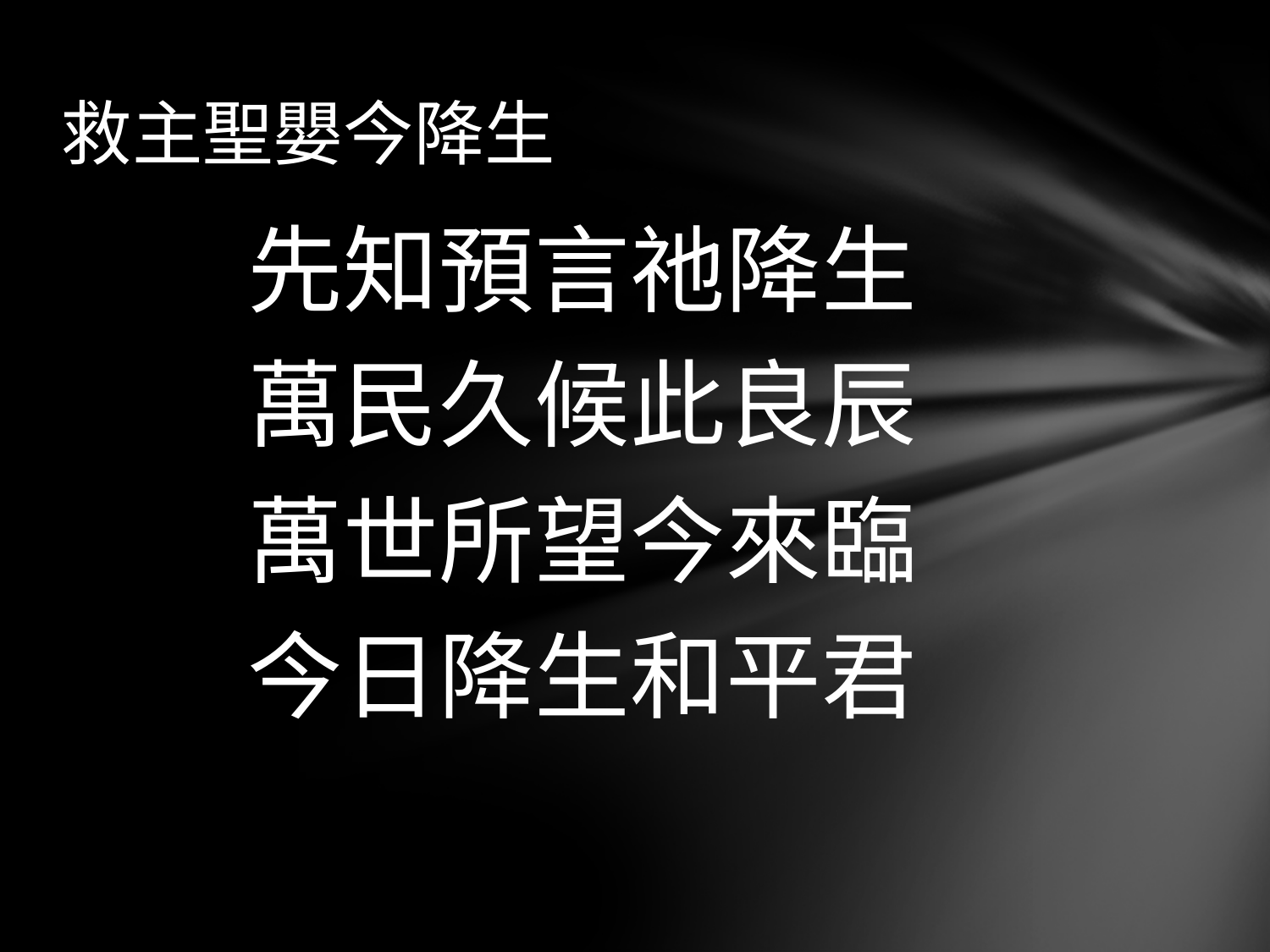

# 救主聖嬰今降生
先知預言祂降生
萬民久候此良辰
萬世所望今來臨
今日降生和平君